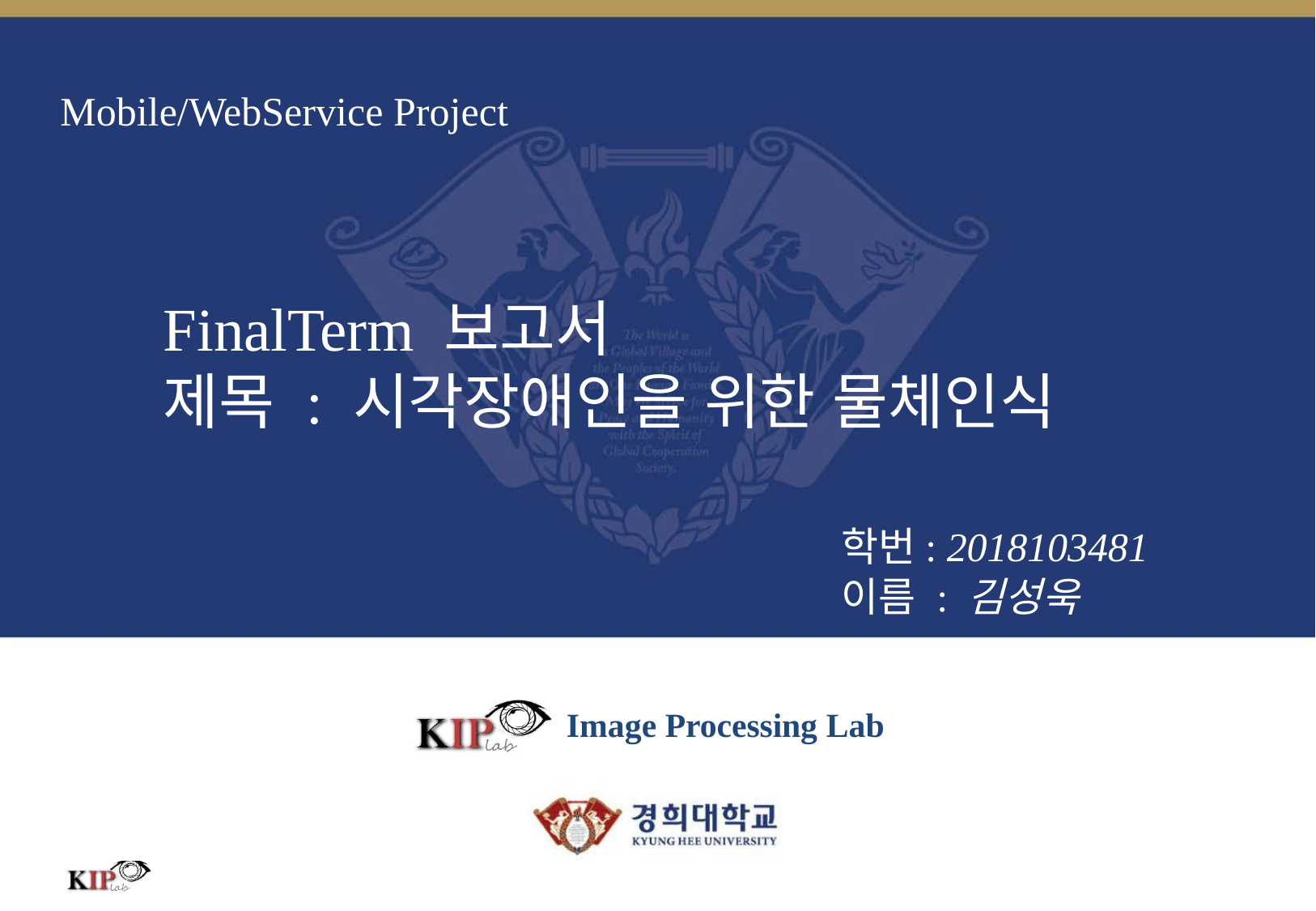

# Mobile/WebService Project
FinalTerm 보고서
제목 : 시각장애인을 위한 물체인식
학번: 2018103481
이름 : 김성욱

Image Processing Lab